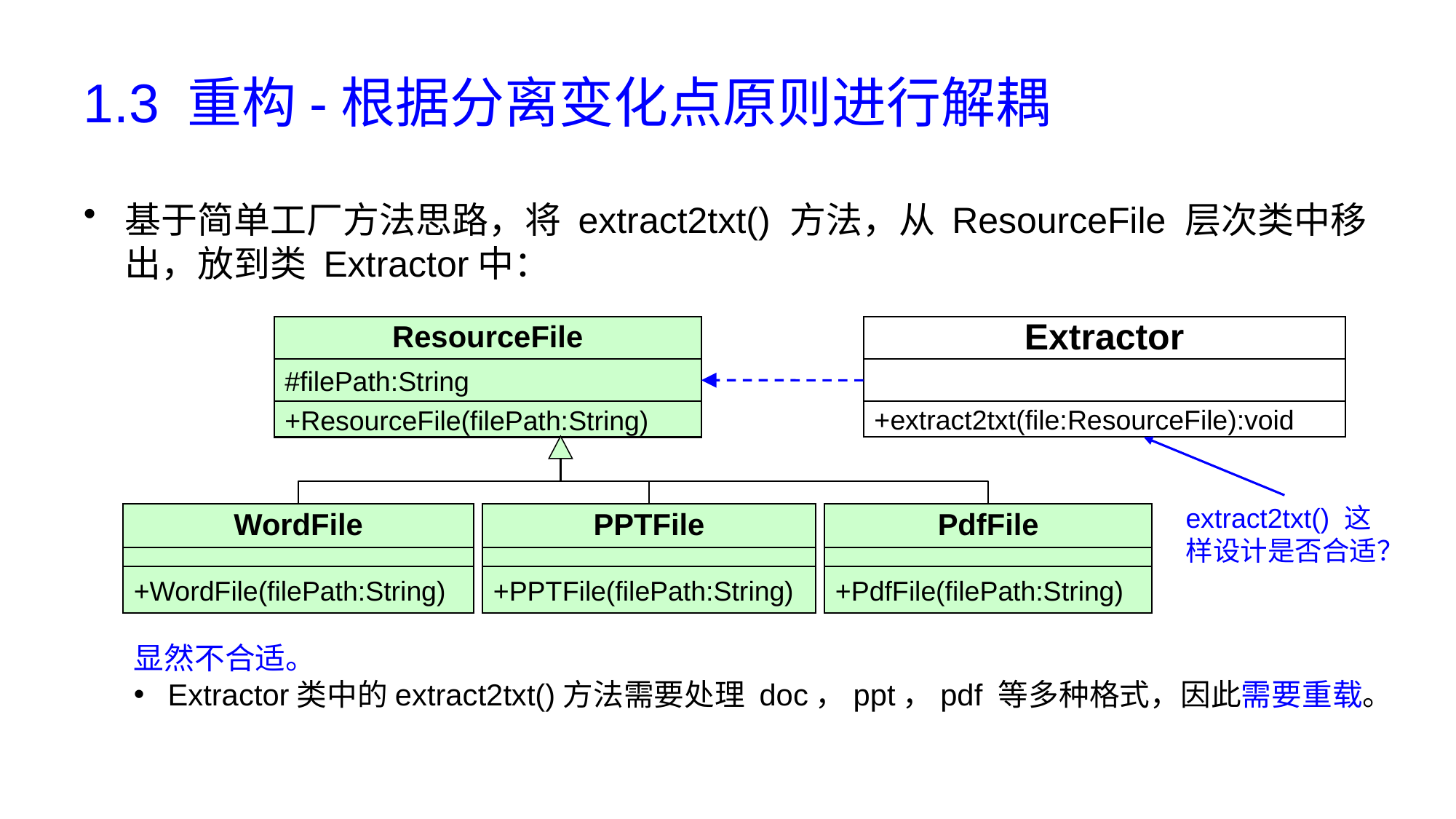

# 1.3 重构-根据分离变化点原则进行解耦
基于简单工厂方法思路，将 extract2txt() 方法，从 ResourceFile 层次类中移出，放到类 Extractor中：

Extractor

+extract2txt(file:ResourceFile):void
ResourceFile
#filePath:String
+ResourceFile(filePath:String)

extract2txt() 这样设计是否合适？
WordFile

+WordFile(filePath:String)
PPTFile

+PPTFile(filePath:String)
PdfFile

+PdfFile(filePath:String)
显然不合适。
Extractor类中的extract2txt()方法需要处理 doc，ppt，pdf 等多种格式，因此需要重载。
11